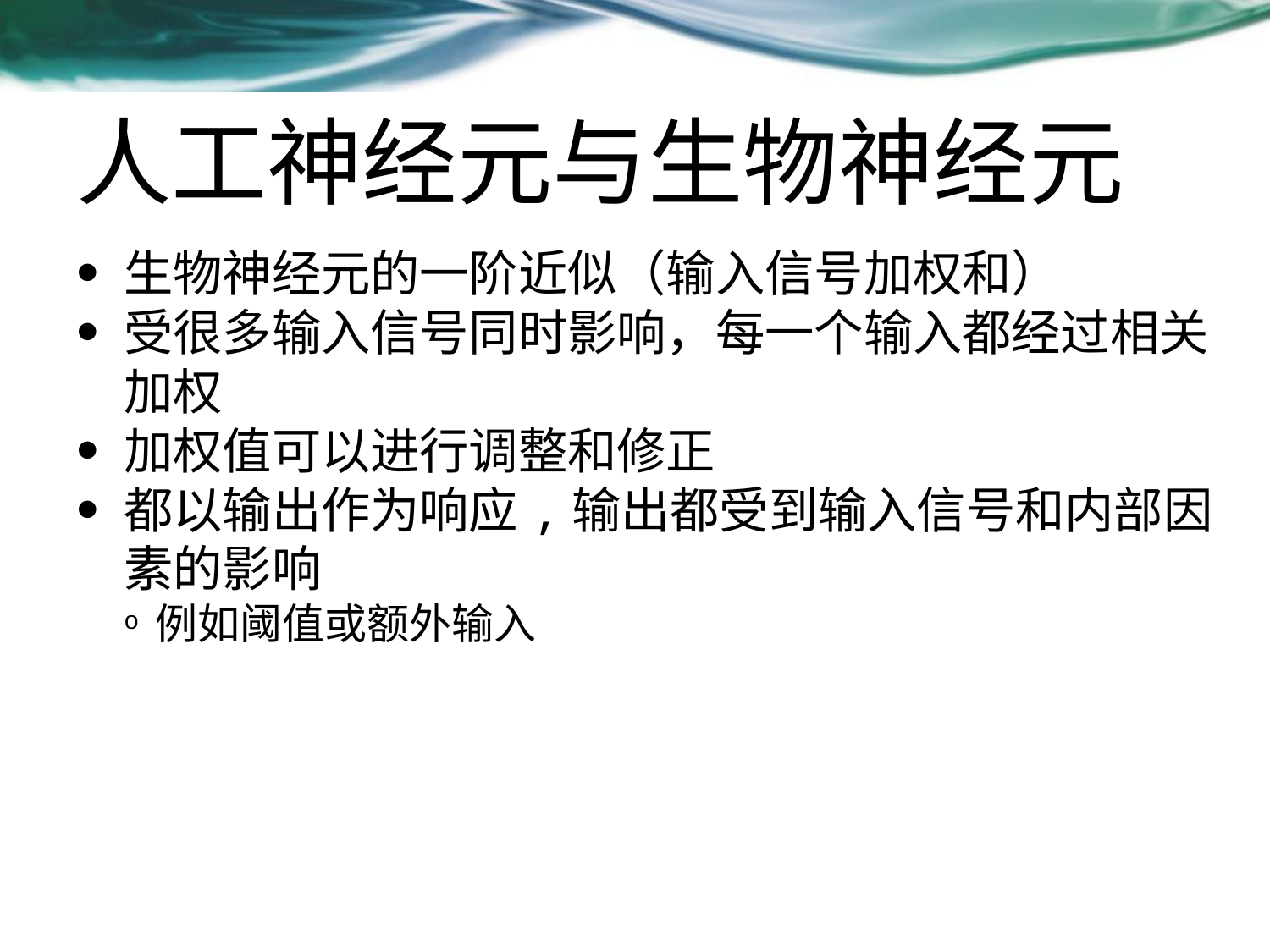

# 人工神经元与生物神经元
生物神经元的一阶近似（输入信号加权和）
受很多输入信号同时影响，每一个输入都经过相关加权
加权值可以进行调整和修正
都以输出作为响应,输出都受到输入信号和内部因素的影响
例如阈值或额外输入